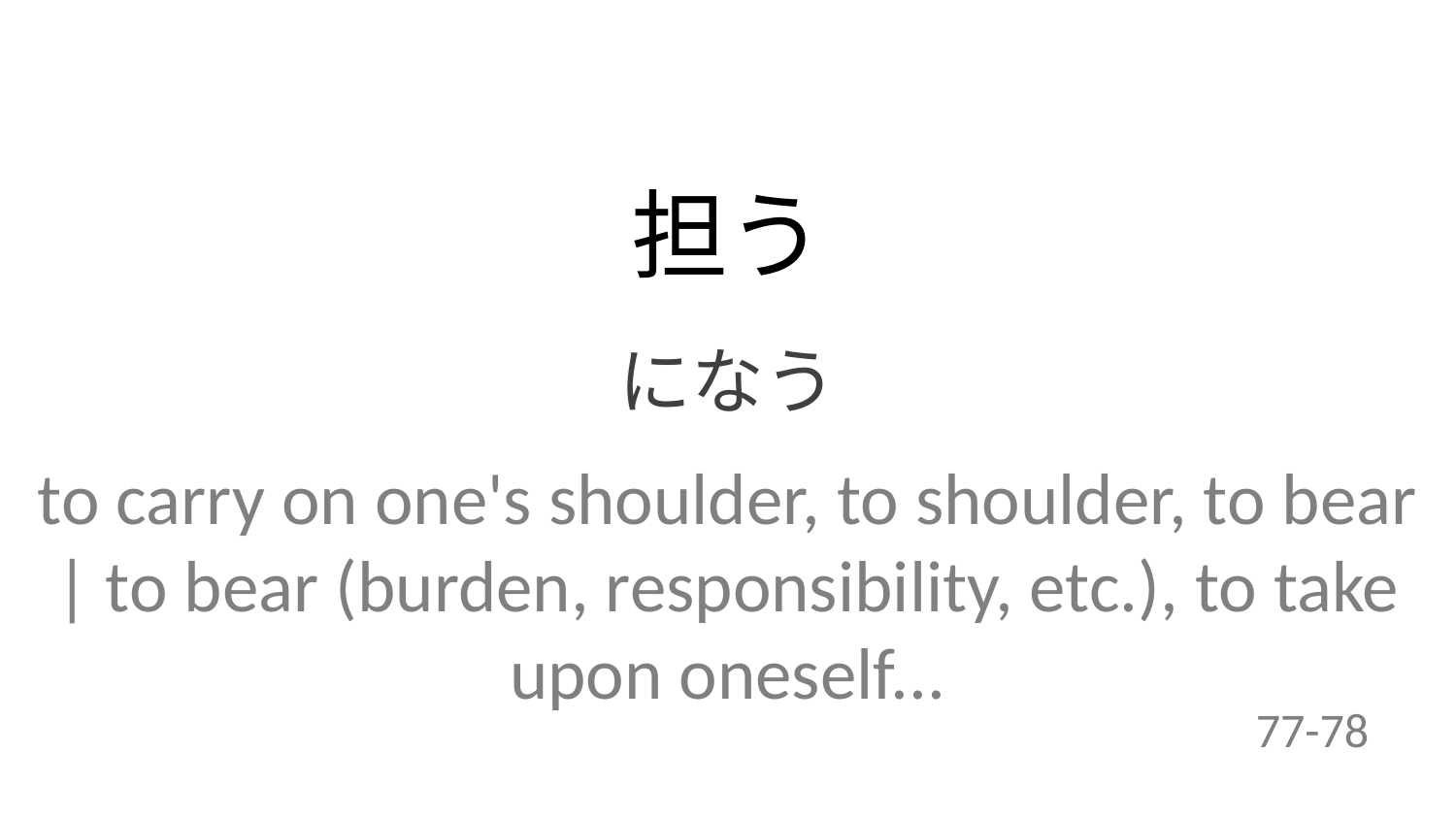

担う

になう
to carry on one's shoulder, to shoulder, to bear | to bear (burden, responsibility, etc.), to take upon oneself...
77-78